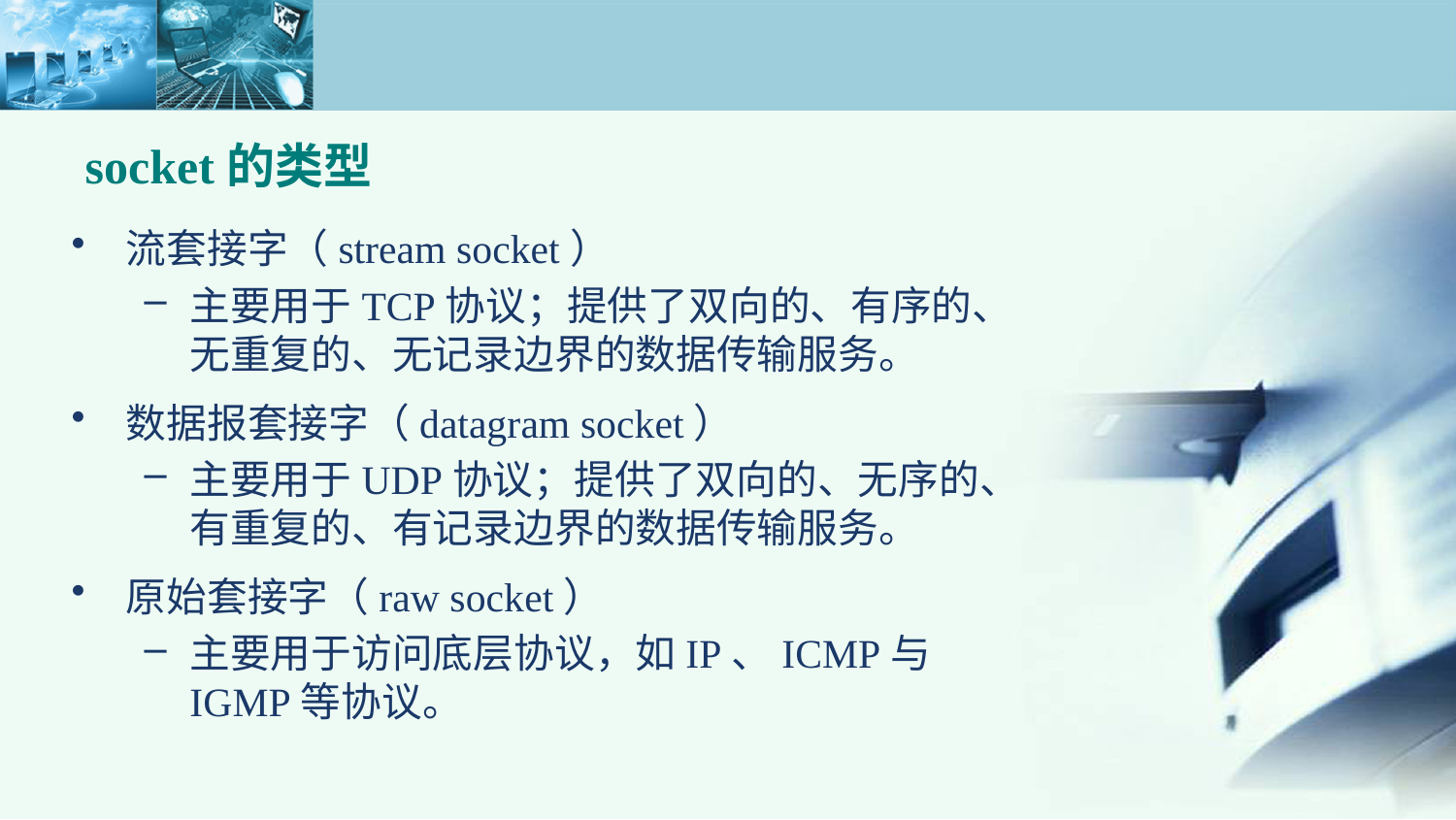

socket的类型
流套接字（stream socket）
主要用于TCP协议；提供了双向的、有序的、无重复的、无记录边界的数据传输服务。
数据报套接字（datagram socket）
主要用于UDP协议；提供了双向的、无序的、有重复的、有记录边界的数据传输服务。
原始套接字（raw socket）
主要用于访问底层协议，如IP、ICMP与IGMP等协议。